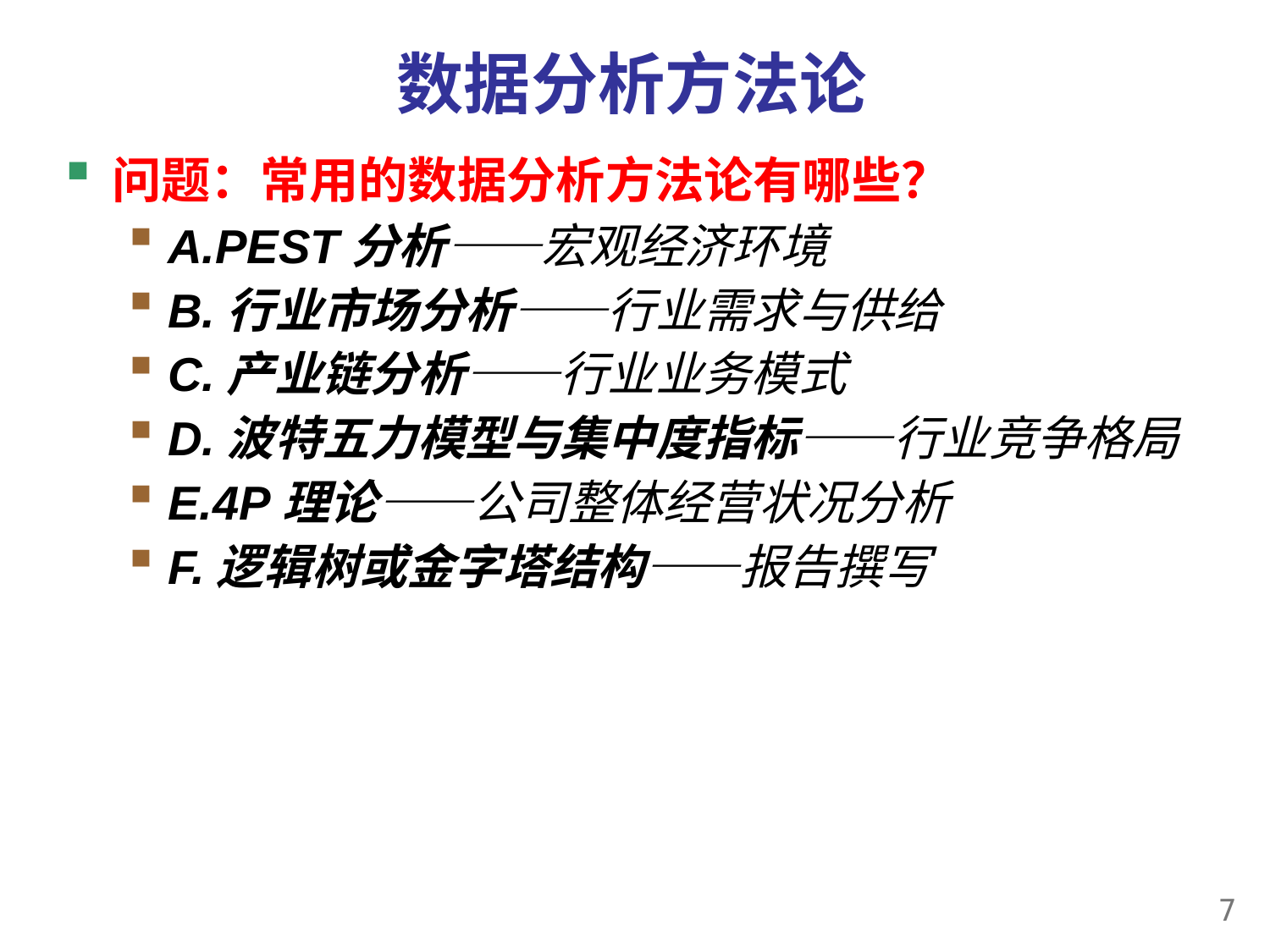

# 数据分析方法论
问题：常用的数据分析方法论有哪些？
A.PEST分析——宏观经济环境
B.行业市场分析——行业需求与供给
C.产业链分析——行业业务模式
D.波特五力模型与集中度指标——行业竞争格局
E.4P理论——公司整体经营状况分析
F.逻辑树或金字塔结构——报告撰写

7